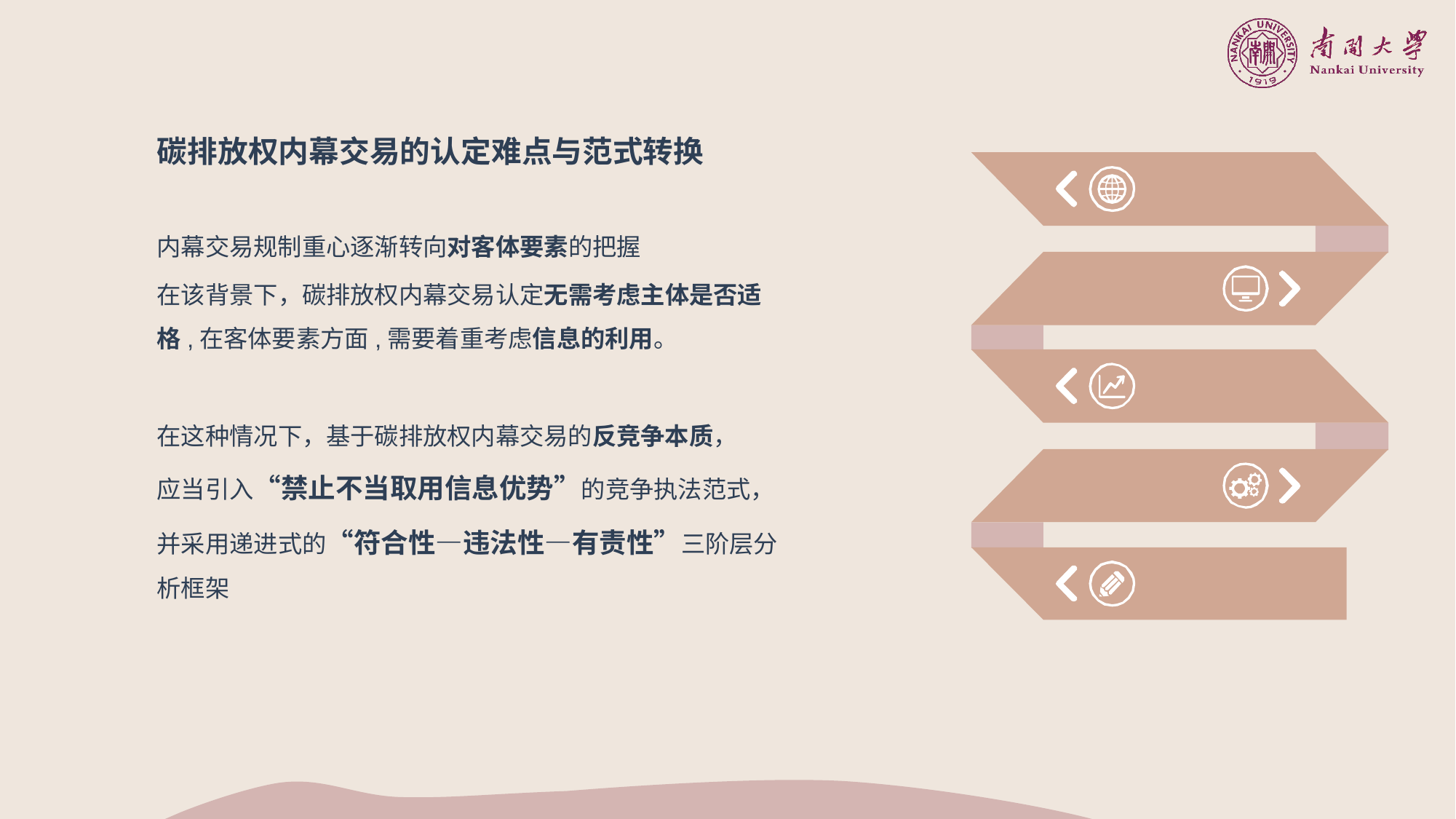

碳排放权内幕交易的认定难点与范式转换
内幕交易规制重心逐渐转向对客体要素的把握
在该背景下，碳排放权内幕交易认定无需考虑主体是否适格,在客体要素方面,需要着重考虑信息的利用。

在这种情况下，基于碳排放权内幕交易的反竞争本质，
应当引入“禁止不当取用信息优势”的竞争执法范式，
并采用递进式的“符合性—违法性—有责性”三阶层分析框架